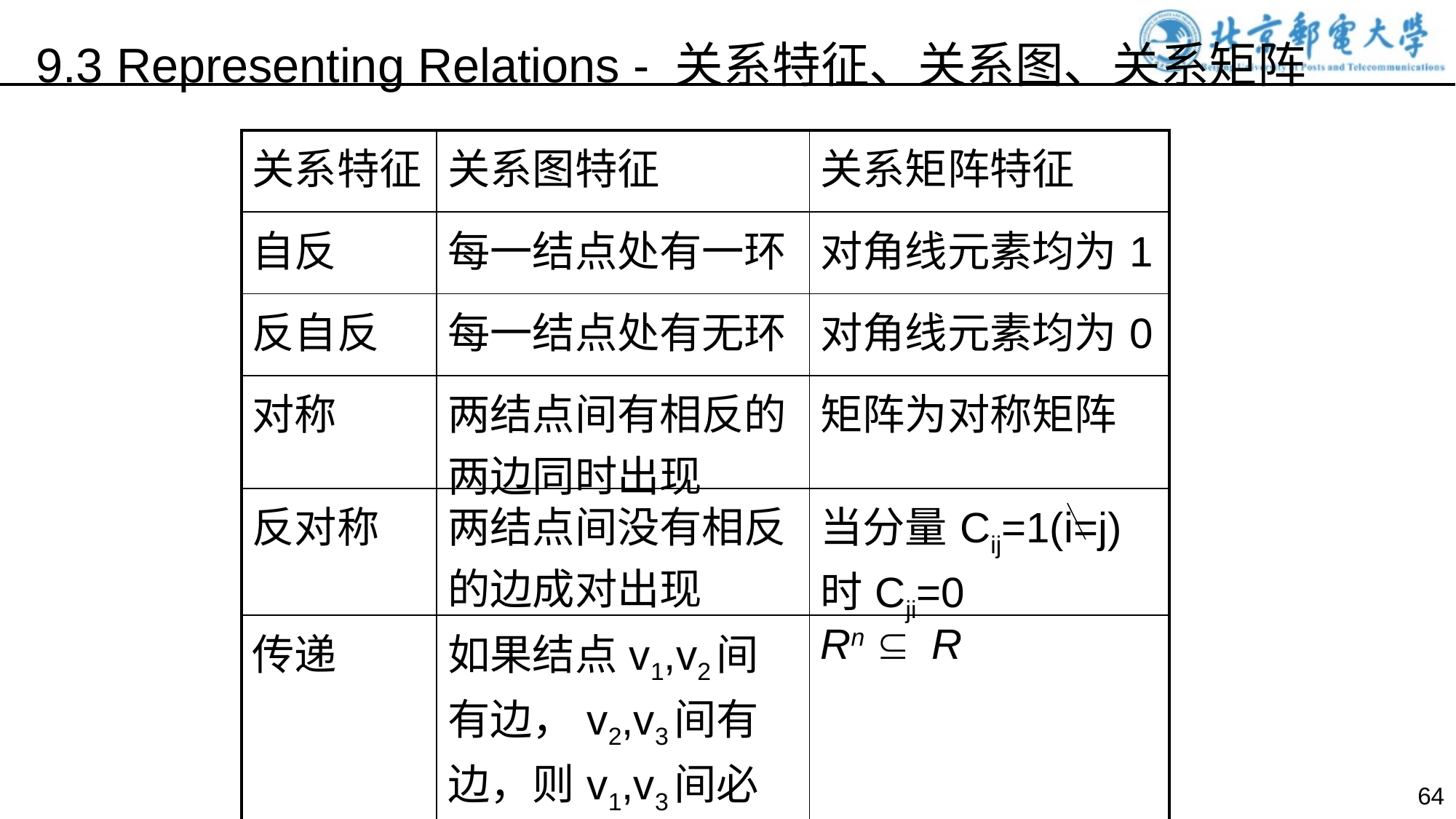

9.3 Representing Relations - 关系特征、关系图、关系矩阵
| 关系特征 | 关系图特征 | 关系矩阵特征 |
| --- | --- | --- |
| 自反 | 每一结点处有一环 | 对角线元素均为1 |
| 反自反 | 每一结点处有无环 | 对角线元素均为0 |
| 对称 | 两结点间有相反的两边同时出现 | 矩阵为对称矩阵 |
| 反对称 | 两结点间没有相反的边成对出现 | 当分量Cij=1(i=j)时Cji=0 |
| 传递 | 如果结点v1,v2间有边，v2,v3间有边，则v1,v3间必有边。 | Rn ⊆ R |